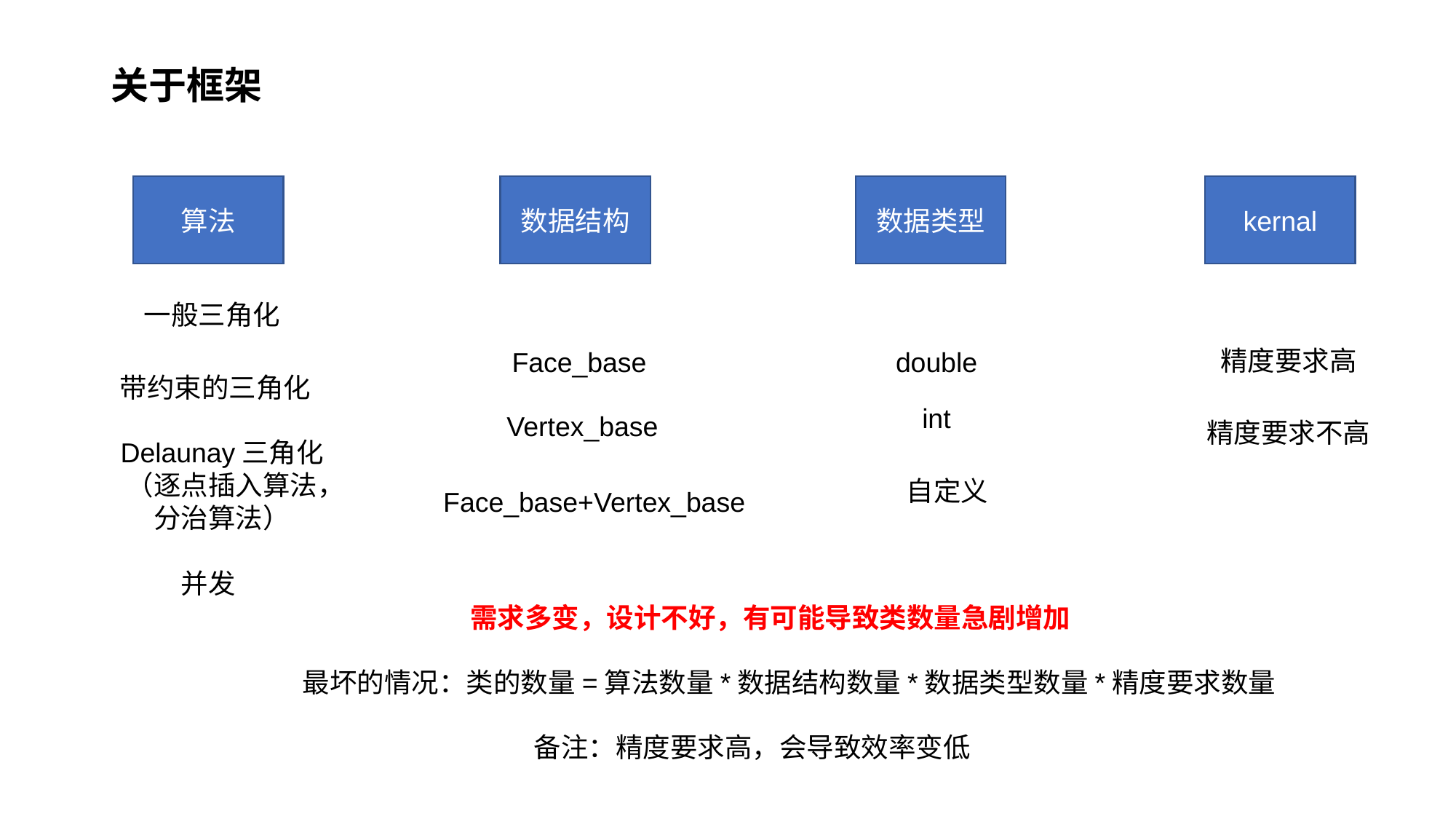

# 关于框架
算法
数据结构
数据类型
kernal
一般三角化
精度要求高
Face_base
double
带约束的三角化
int
Vertex_base
精度要求不高
Delaunay三角化（逐点插入算法，分治算法）
自定义
Face_base+Vertex_base
并发
需求多变，设计不好，有可能导致类数量急剧增加
最坏的情况：类的数量=算法数量*数据结构数量*数据类型数量*精度要求数量
备注：精度要求高，会导致效率变低